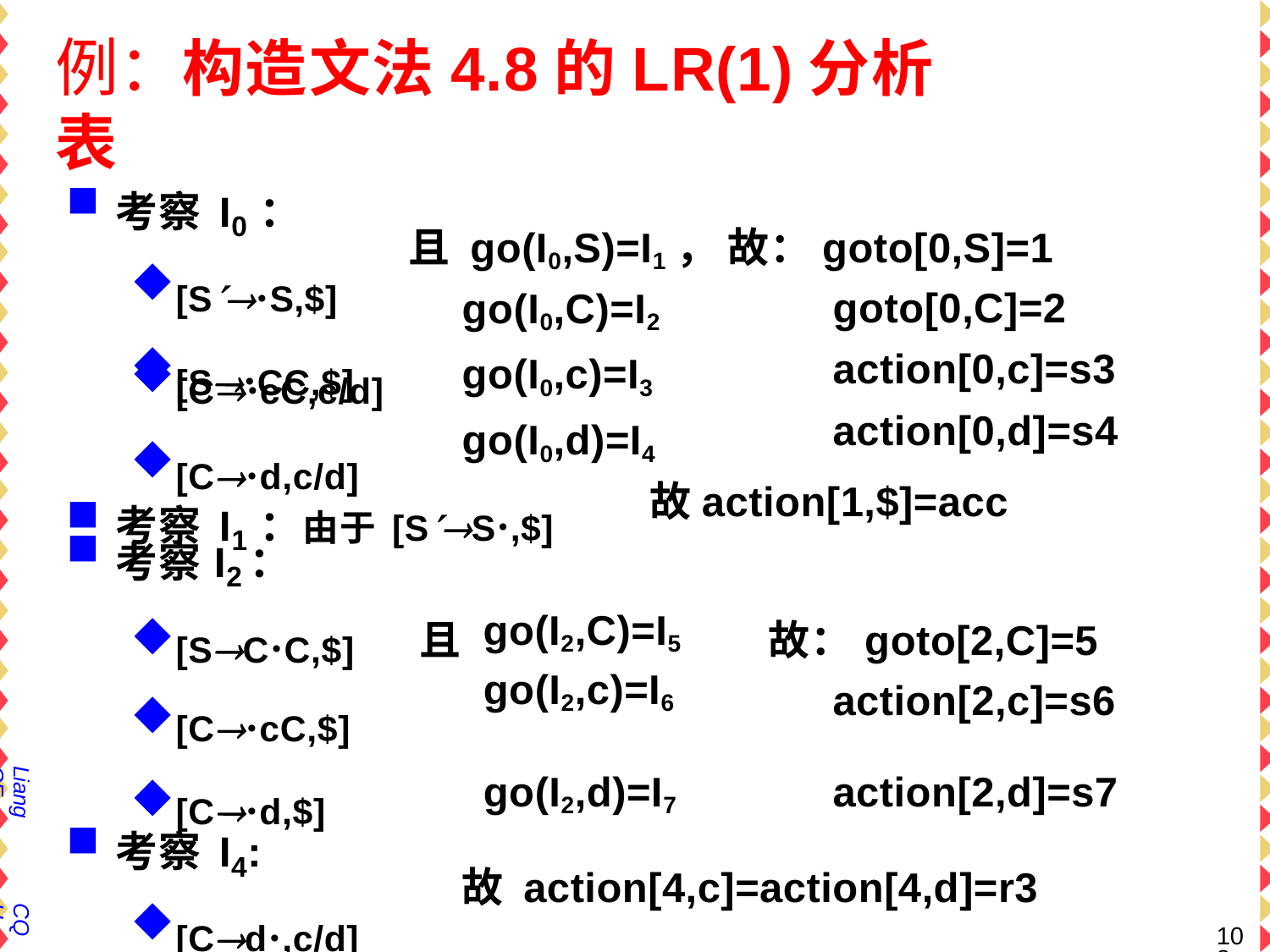

# 例：构造文法4.8的LR(1)分析表
考察I0：
[S′→·S,$]
[S→·CC,$]
且 go(I0,S)=I1， 故：goto[0,S]=1
go(I0,C)=I2  go(I0,c)=I3  go(I0,d)=I4
goto[0,C]=2  action[0,c]=s3  action[0,d]=s4
[C→·cC,c/d]
[C→·d,c/d]
考察I1：由于[S′→S·,$]
故action[1,$]=acc
| 考察I2： |  |  |  |
| --- | --- | --- | --- |
| [S→C·C,$] [C→·cC,$] | 且 | go(I2,C)=I5 go(I2,c)=I6 | 故：goto[2,C]=5 action[2,c]=s6 |
| [C→·d,$] |  | go(I2,d)=I7 | action[2,d]=s7 |
Liang GE
考察I4:
[C→d·,c/d]
故 action[4,c]=action[4,d]=r3
CQU
108